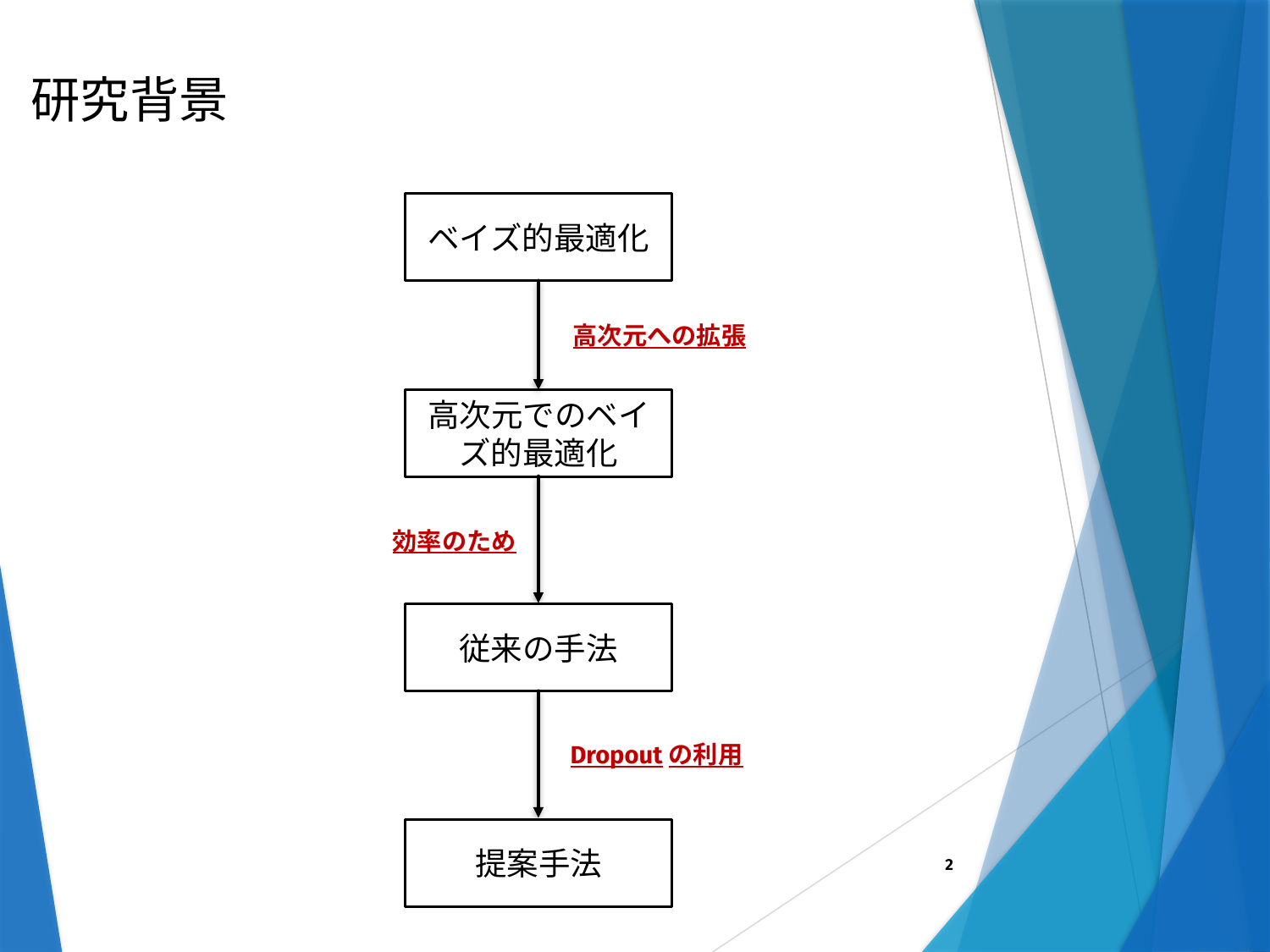

# 研究背景
ベイズ的最適化
高次元への拡張
高次元でのベイズ的最適化
効率のため
従来の手法
Dropoutの利用
提案手法
2